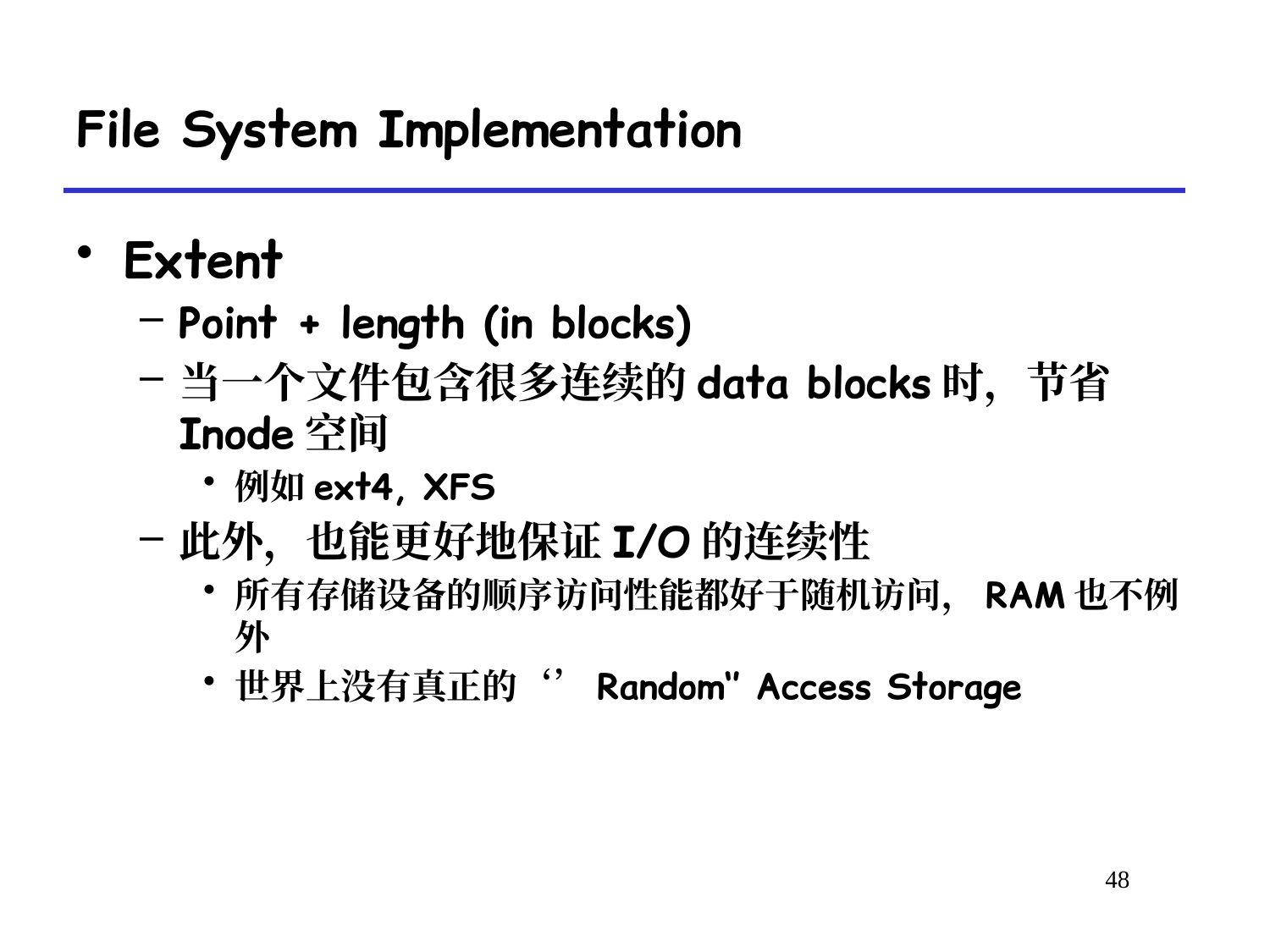

# File System Implementation
Extent
Point + length (in blocks)
当一个文件包含很多连续的data blocks时，节省Inode空间
例如ext4, XFS
此外，也能更好地保证I/O的连续性
所有存储设备的顺序访问性能都好于随机访问，RAM也不例外
世界上没有真正的‘’Random‘’ Access Storage
48